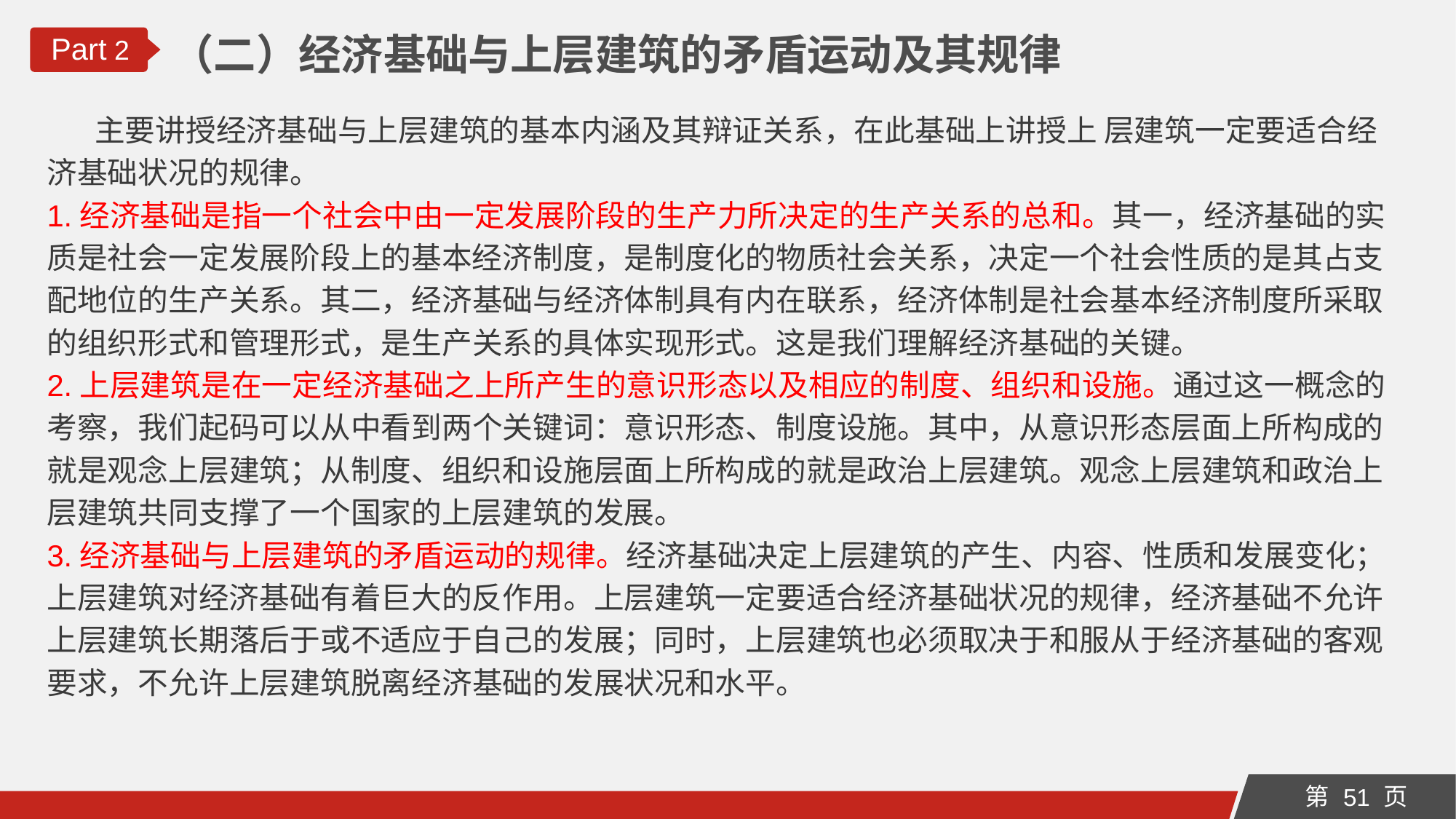

（二）经济基础与上层建筑的矛盾运动及其规律
Part 2

      主要讲授经济基础与上层建筑的基本内涵及其辩证关系，在此基础上讲授上 层建筑一定要适合经济基础状况的规律。
1.经济基础是指一个社会中由一定发展阶段的生产力所决定的生产关系的总和。其一，经济基础的实质是社会一定发展阶段上的基本经济制度，是制度化的物质社会关系，决定一个社会性质的是其占支配地位的生产关系。其二，经济基础与经济体制具有内在联系，经济体制是社会基本经济制度所采取的组织形式和管理形式，是生产关系的具体实现形式。这是我们理解经济基础的关键。
2.上层建筑是在一定经济基础之上所产生的意识形态以及相应的制度、组织和设施。通过这一概念的考察，我们起码可以从中看到两个关键词：意识形态、制度设施。其中，从意识形态层面上所构成的就是观念上层建筑；从制度、组织和设施层面上所构成的就是政治上层建筑。观念上层建筑和政治上层建筑共同支撑了一个国家的上层建筑的发展。
3.经济基础与上层建筑的矛盾运动的规律。经济基础决定上层建筑的产生、内容、性质和发展变化；上层建筑对经济基础有着巨大的反作用。上层建筑一定要适合经济基础状况的规律，经济基础不允许上层建筑长期落后于或不适应于自己的发展；同时，上层建筑也必须取决于和服从于经济基础的客观要求，不允许上层建筑脱离经济基础的发展状况和水平。